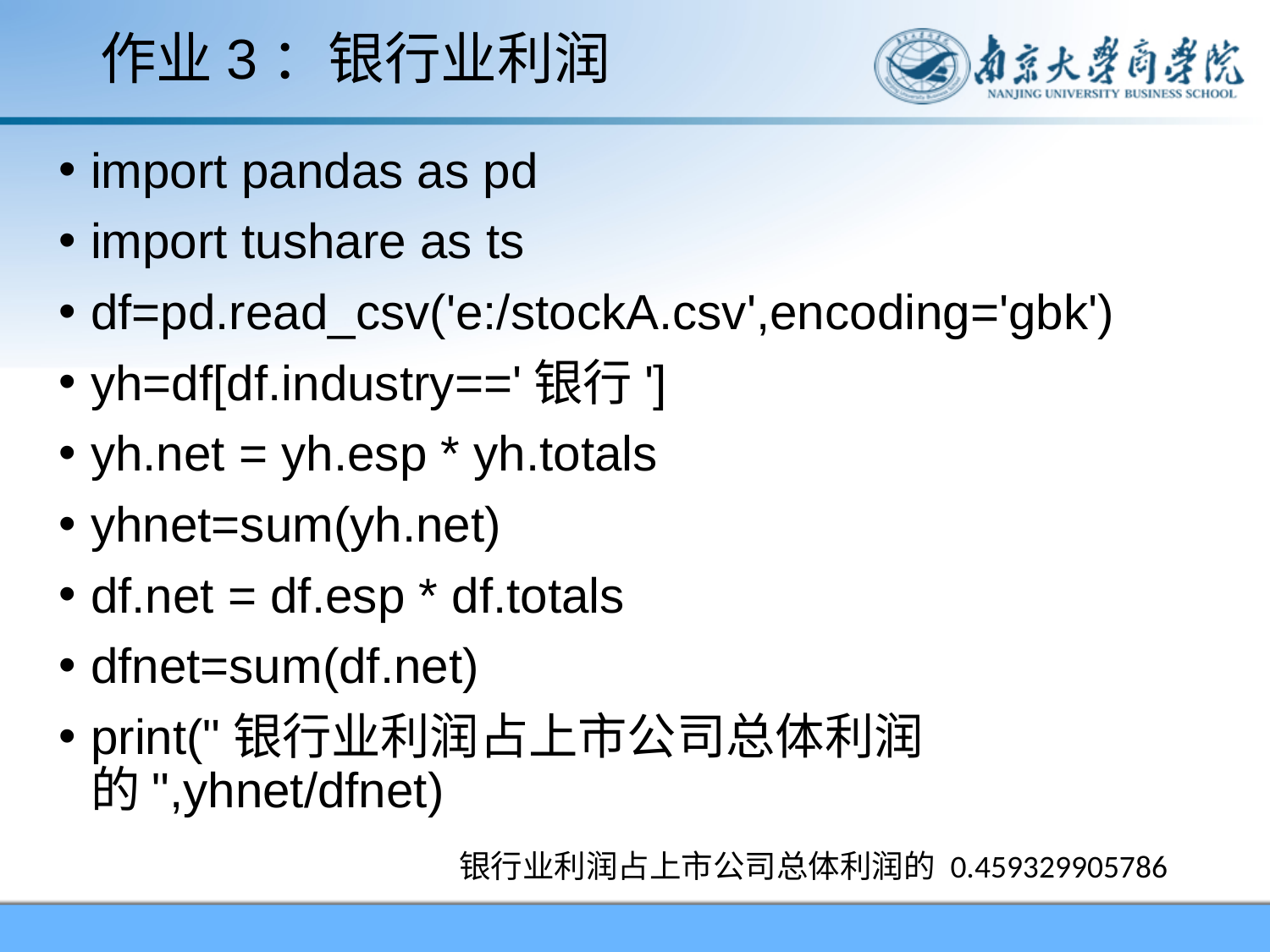

# 作业3：银行业利润
import pandas as pd
import tushare as ts
df=pd.read_csv('e:/stockA.csv',encoding='gbk')
yh=df[df.industry=='银行']
yh.net = yh.esp * yh.totals
yhnet=sum(yh.net)
df.net = df.esp * df.totals
dfnet=sum(df.net)
print("银行业利润占上市公司总体利润的",yhnet/dfnet)
银行业利润占上市公司总体利润的 0.459329905786